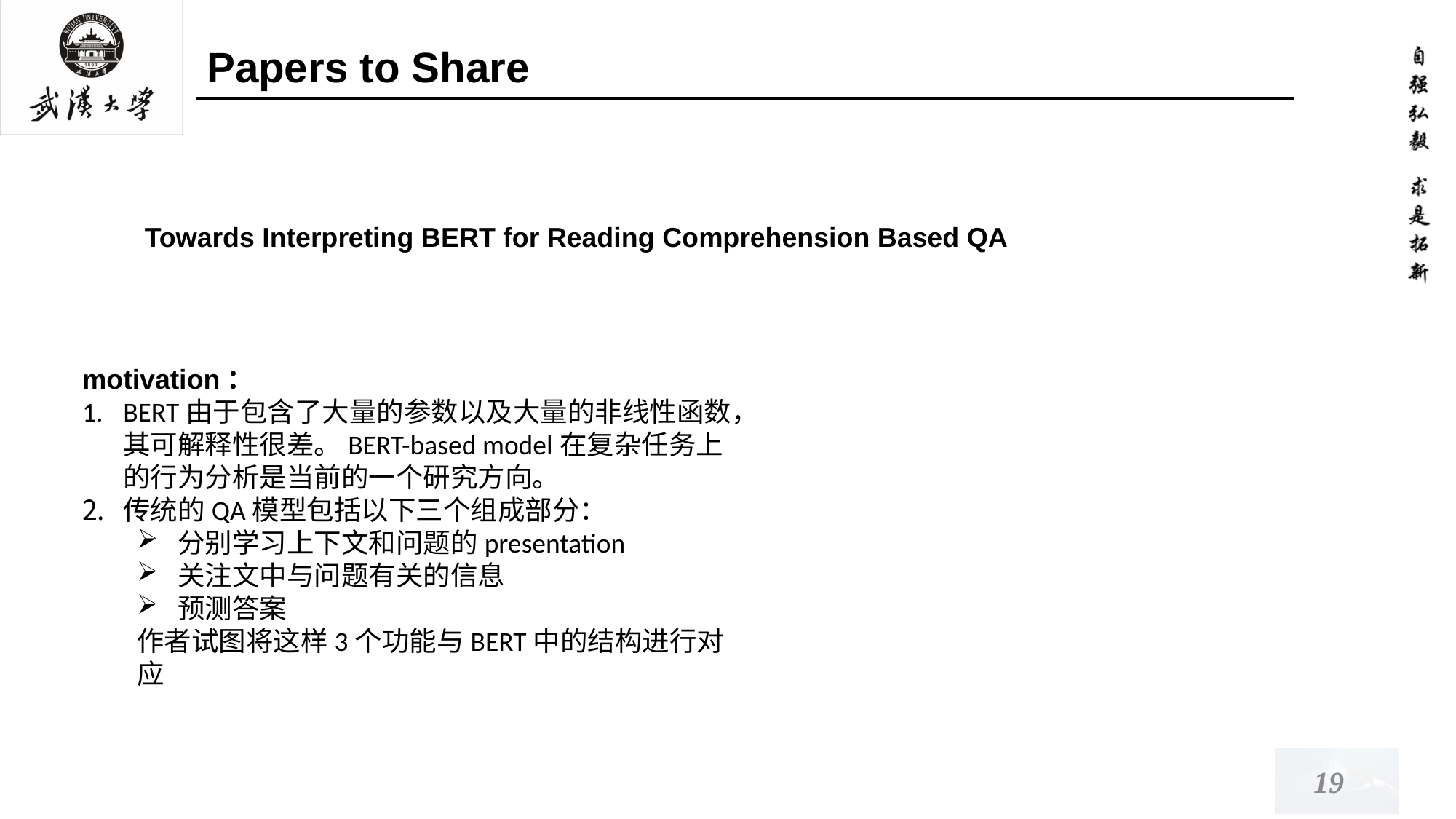

# Papers to Share
Towards Interpreting BERT for Reading Comprehension Based QA
motivation：
BERT由于包含了大量的参数以及大量的非线性函数，其可解释性很差。BERT-based model在复杂任务上的行为分析是当前的一个研究方向。
传统的QA模型包括以下三个组成部分：
分别学习上下文和问题的presentation
关注文中与问题有关的信息
预测答案
作者试图将这样3个功能与BERT中的结构进行对应
19